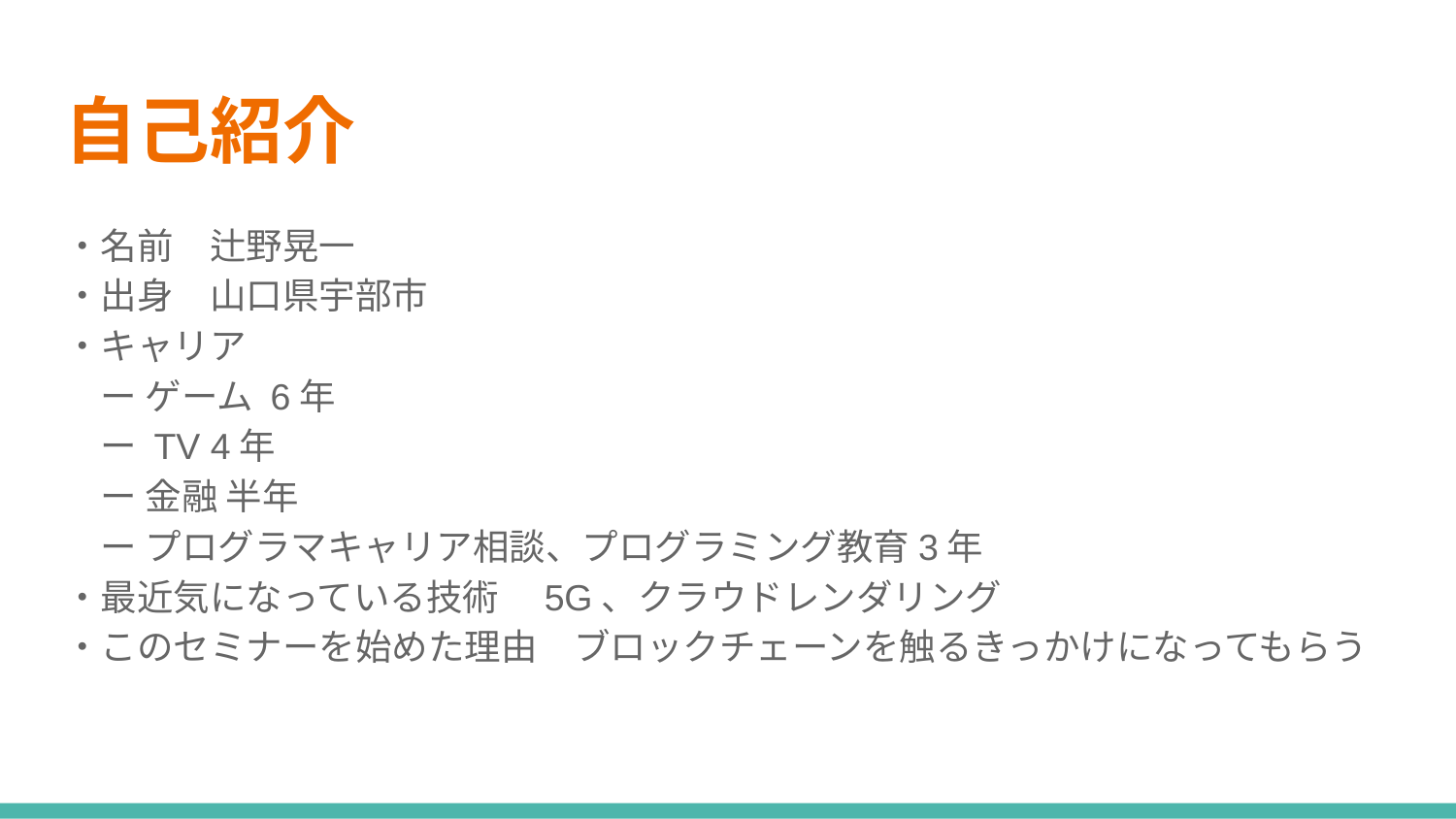

# 自己紹介
・名前　辻野晃一
・出身　山口県宇部市
・キャリア
　ー ゲーム 6年
　ー TV 4年
　ー 金融 半年
　ー プログラマキャリア相談、プログラミング教育3年
・最近気になっている技術　5G、クラウドレンダリング
・このセミナーを始めた理由　ブロックチェーンを触るきっかけになってもらう